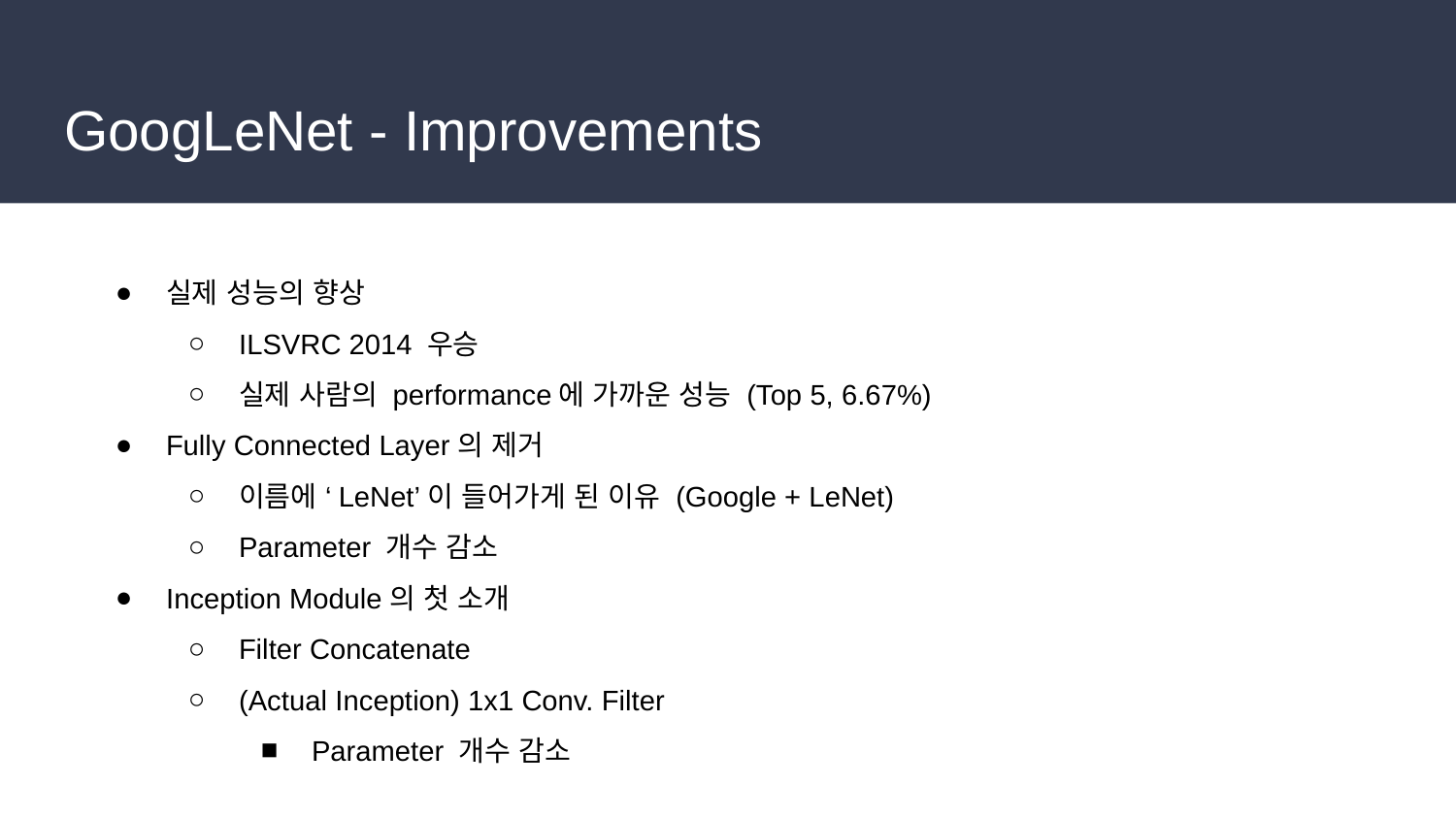

# GoogLeNet - Improvements
실제 성능의 향상
ILSVRC 2014 우승
실제 사람의 performance에 가까운 성능 (Top 5, 6.67%)
Fully Connected Layer의 제거
이름에 ‘LeNet’이 들어가게 된 이유 (Google + LeNet)
Parameter 개수 감소
Inception Module의 첫 소개
Filter Concatenate
(Actual Inception) 1x1 Conv. Filter
Parameter 개수 감소